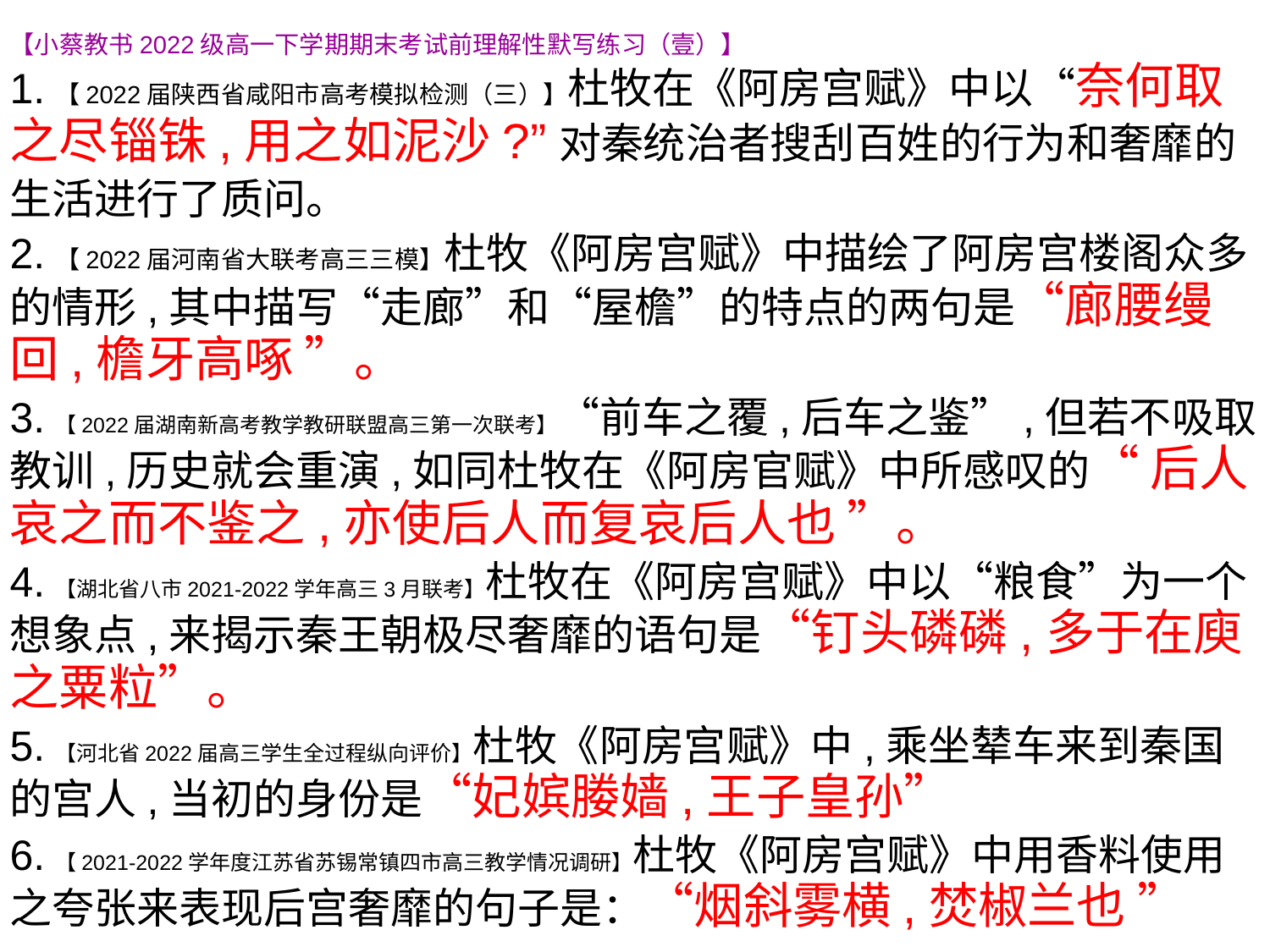

【小蔡教书2022级高一下学期期末考试前理解性默写练习（壹）】
1.【2022届陕西省咸阳市高考模拟检测（三）】杜牧在《阿房宫赋》中以“奈何取之尽锱铢,用之如泥沙?”对秦统治者搜刮百姓的行为和奢靡的生活进行了质问。
2.【2022届河南省大联考高三三模】杜牧《阿房宫赋》中描绘了阿房宫楼阁众多的情形,其中描写“走廊”和“屋檐”的特点的两句是“廊腰缦回,檐牙高啄 ”。
3.【2022届湖南新高考教学教研联盟高三第一次联考】“前车之覆,后车之鉴”,但若不吸取教训,历史就会重演,如同杜牧在《阿房官赋》中所感叹的“ 后人哀之而不鉴之,亦使后人而复哀后人也 ”。
4.【湖北省八市2021-2022学年高三3月联考】杜牧在《阿房宫赋》中以“粮食”为一个想象点,来揭示秦王朝极尽奢靡的语句是“钉头磷磷,多于在庾之粟粒”。
5.【河北省2022届高三学生全过程纵向评价】杜牧《阿房宫赋》中,乘坐辇车来到秦国的宫人,当初的身份是“妃嫔媵嫱,王子皇孙”
6.【2021-2022学年度江苏省苏锡常镇四市高三教学情况调研】杜牧《阿房宫赋》中用香料使用之夸张来表现后宫奢靡的句子是：“烟斜雾横,焚椒兰也 ”